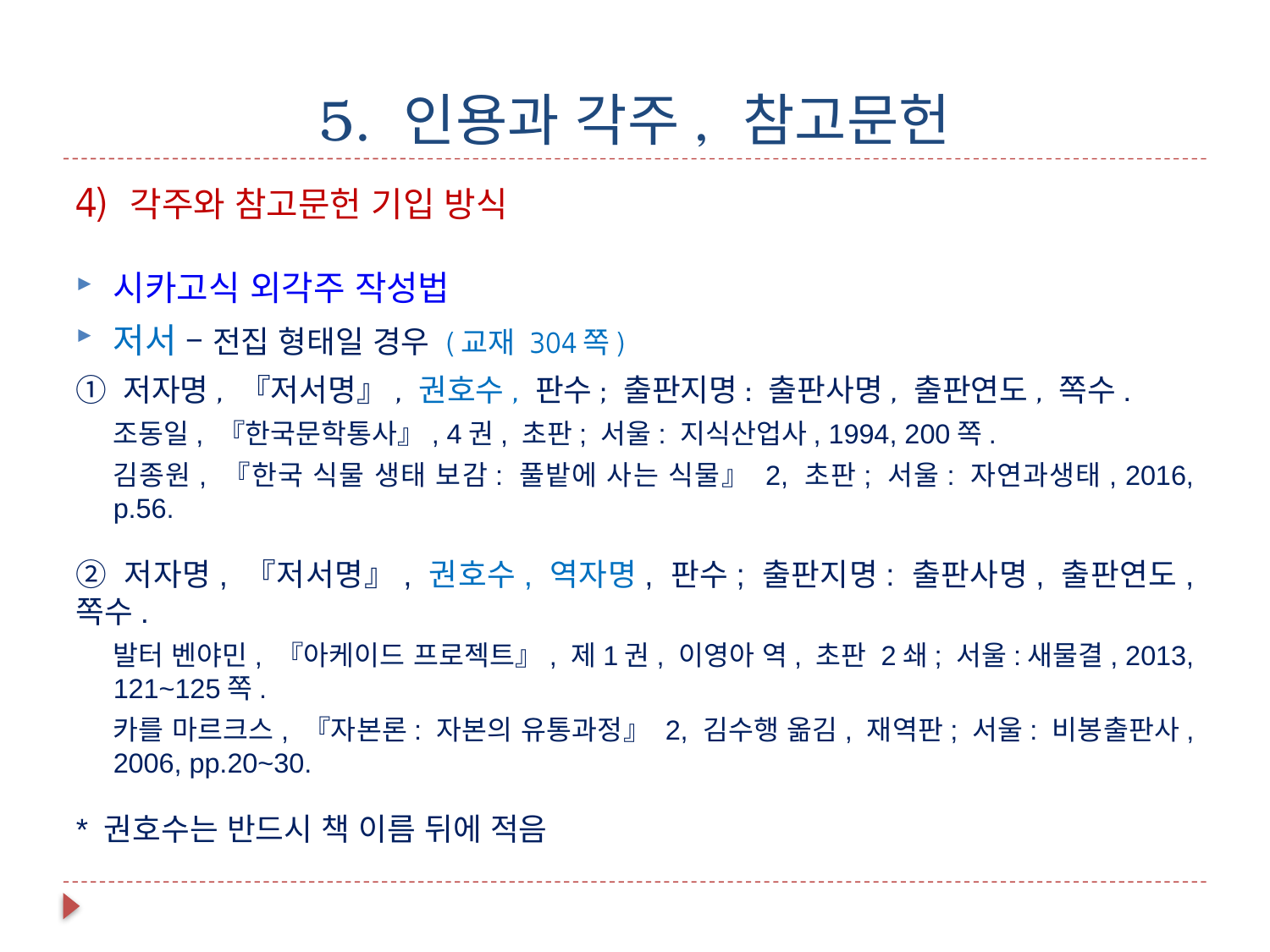

# 5. 인용과 각주, 참고문헌
4) 각주와 참고문헌 기입 방식

시카고식 외각주 작성법
저서 – 전집 형태일 경우 (교재 304쪽)
① 저자명, 『저서명』, 권호수, 판수; 출판지명: 출판사명, 출판연도, 쪽수.
조동일, 『한국문학통사』, 4권, 초판; 서울: 지식산업사, 1994, 200쪽.
김종원, 『한국 식물 생태 보감: 풀밭에 사는 식물』 2, 초판; 서울: 자연과생태, 2016, p.56.

② 저자명, 『저서명』, 권호수, 역자명, 판수; 출판지명: 출판사명, 출판연도, 쪽수.
발터 벤야민, 『아케이드 프로젝트』, 제1권, 이영아 역, 초판 2쇄; 서울:새물결, 2013, 121~125쪽.
카를 마르크스, 『자본론: 자본의 유통과정』 2, 김수행 옮김, 재역판; 서울: 비봉출판사, 2006, pp.20~30.

* 권호수는 반드시 책 이름 뒤에 적음